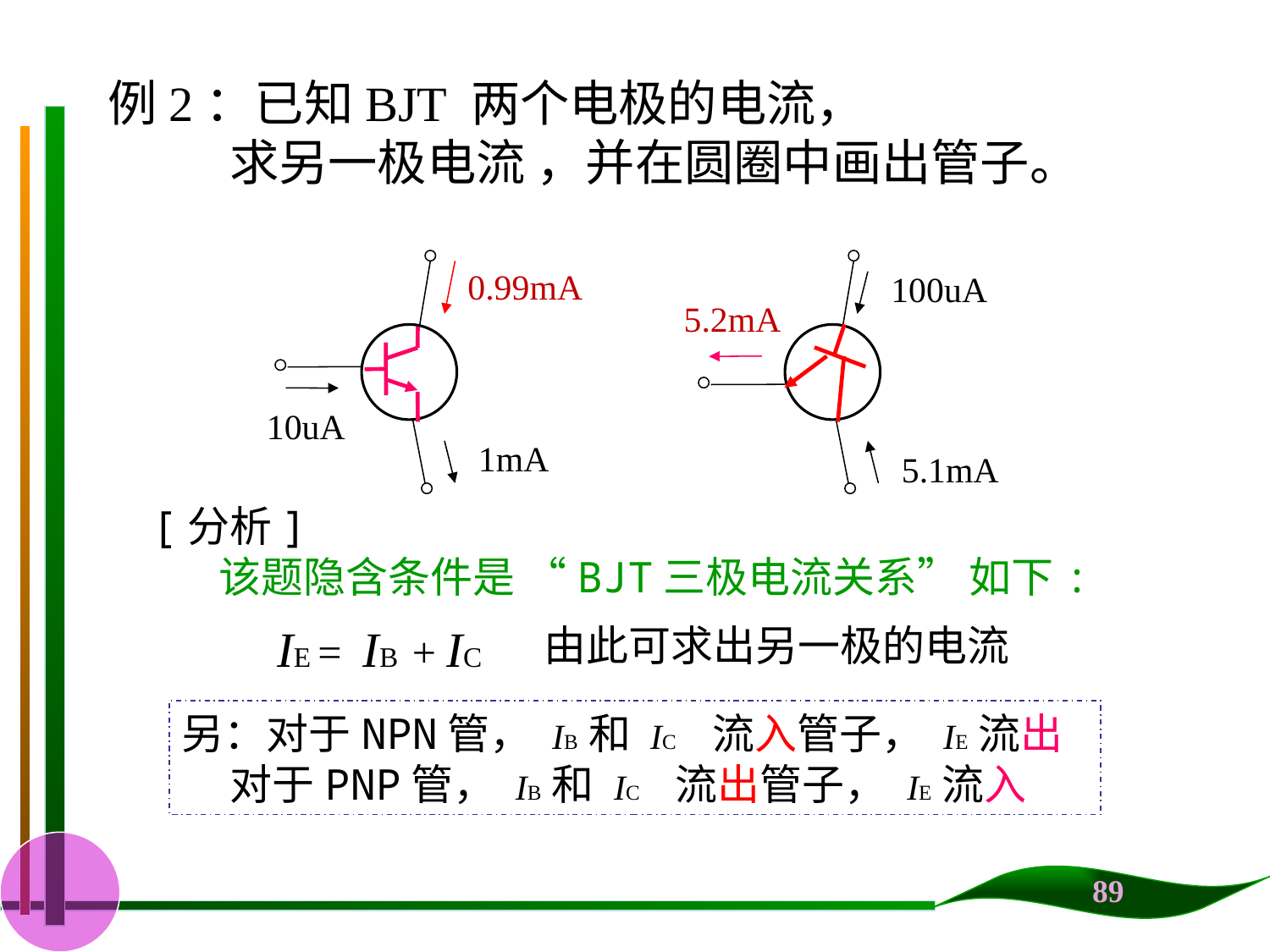

例2：已知BJT 两个电极的电流，
          求另一极电流 ，并在圆圈中画出管子。

100uA

10uA

1mA

5.1mA

0.99mA

5.2mA

[分析]
      该题隐含条件是 “BJT三极电流关系” 如下:
IE =  IB  + IC
由此可求出另一极的电流
另：对于NPN管， IB 和 IC 流入管子， IE 流出
    对于PNP管， IB 和 IC 流出管子， IE 流入
89